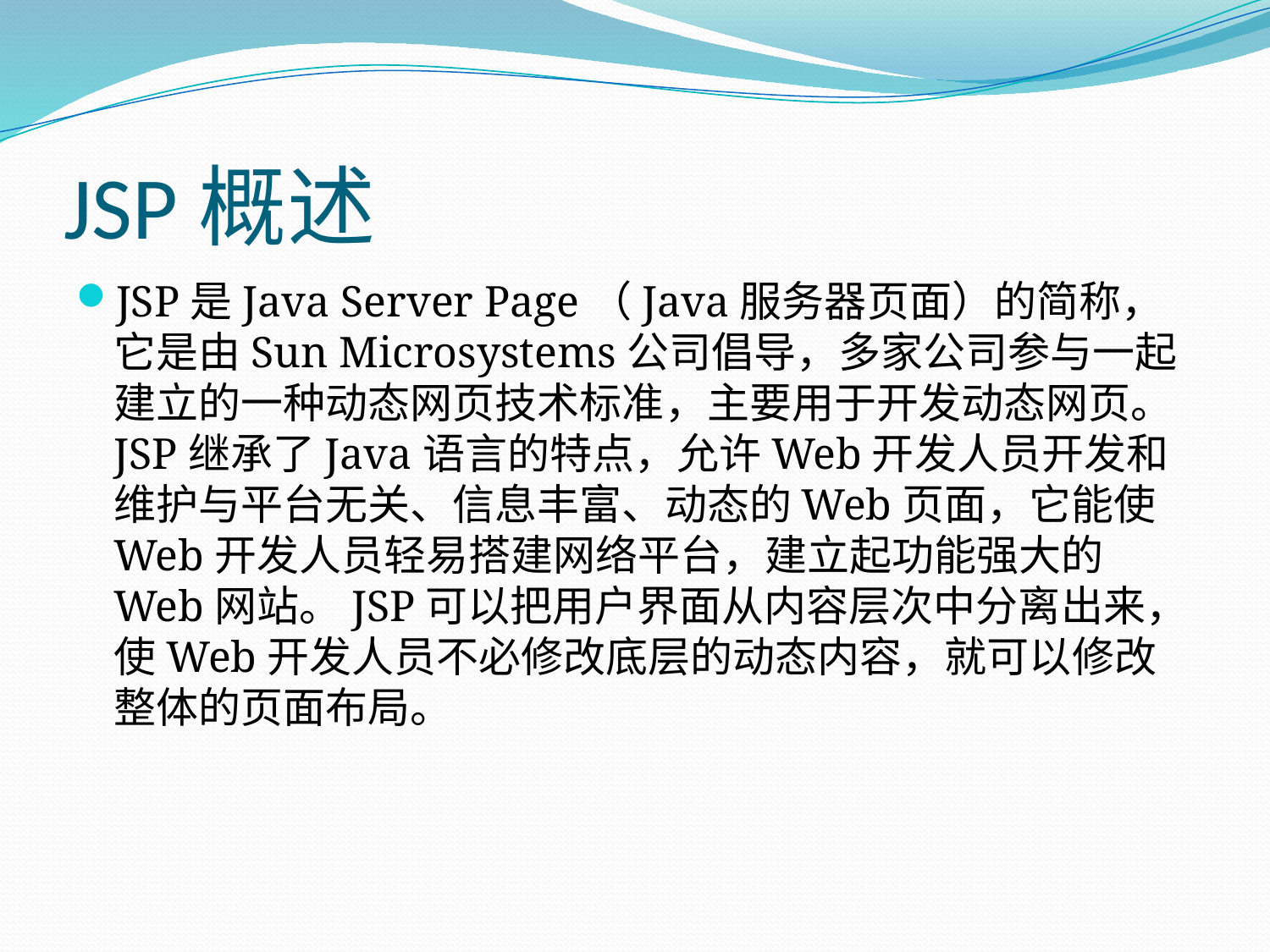

# JSP概述
JSP是Java Server Page（Java服务器页面）的简称，它是由Sun Microsystems公司倡导，多家公司参与一起建立的一种动态网页技术标准，主要用于开发动态网页。JSP继承了Java语言的特点，允许Web开发人员开发和维护与平台无关、信息丰富、动态的Web页面，它能使Web开发人员轻易搭建网络平台，建立起功能强大的Web网站。JSP可以把用户界面从内容层次中分离出来，使Web开发人员不必修改底层的动态内容，就可以修改整体的页面布局。